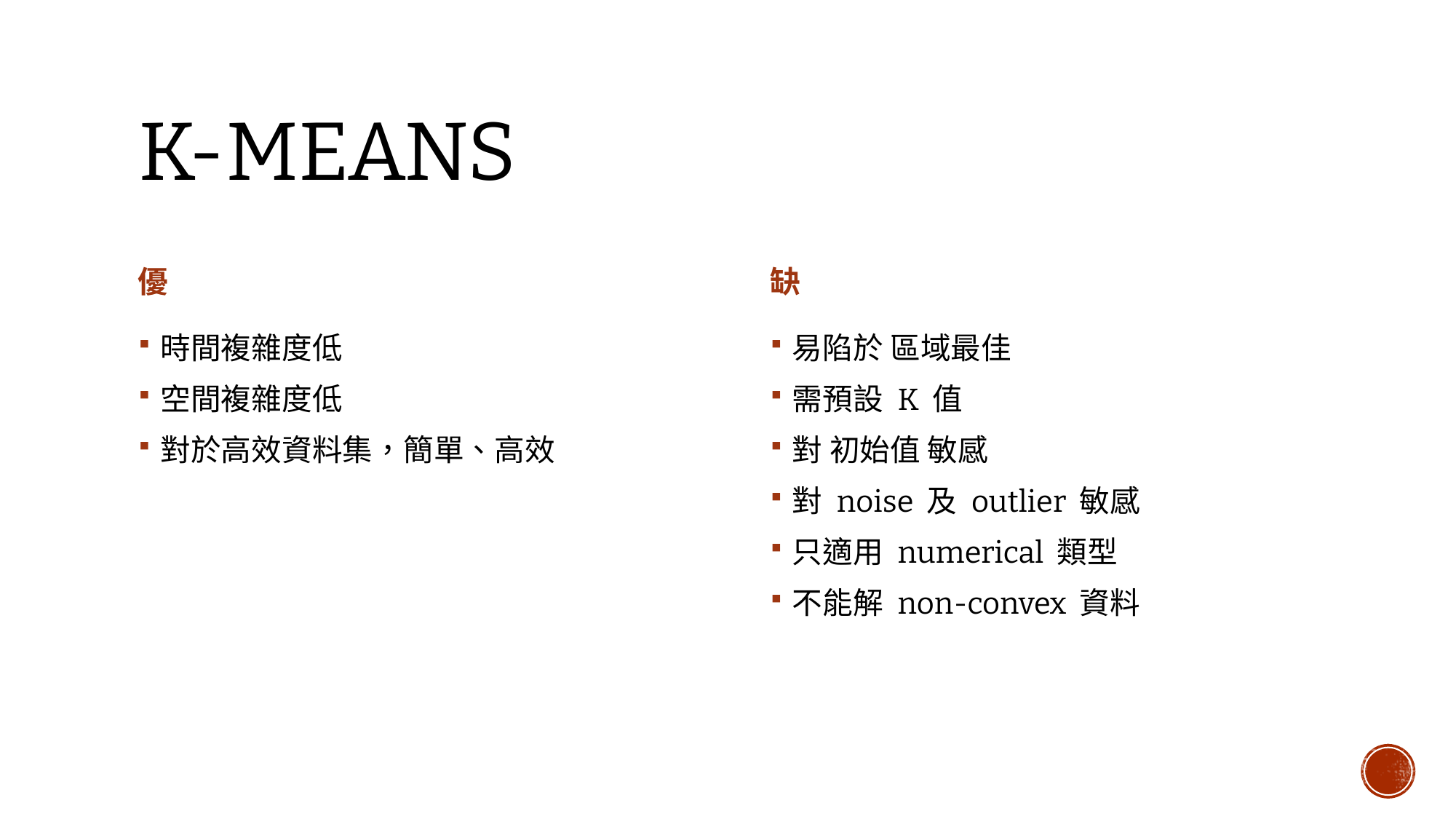

# K-means
優
缺
時間複雜度低
空間複雜度低
對於高效資料集，簡單、高效
易陷於 區域最佳
需預設 K 值
對 初始值 敏感
對 noise 及 outlier 敏感
只適用 numerical 類型
不能解 non-convex 資料